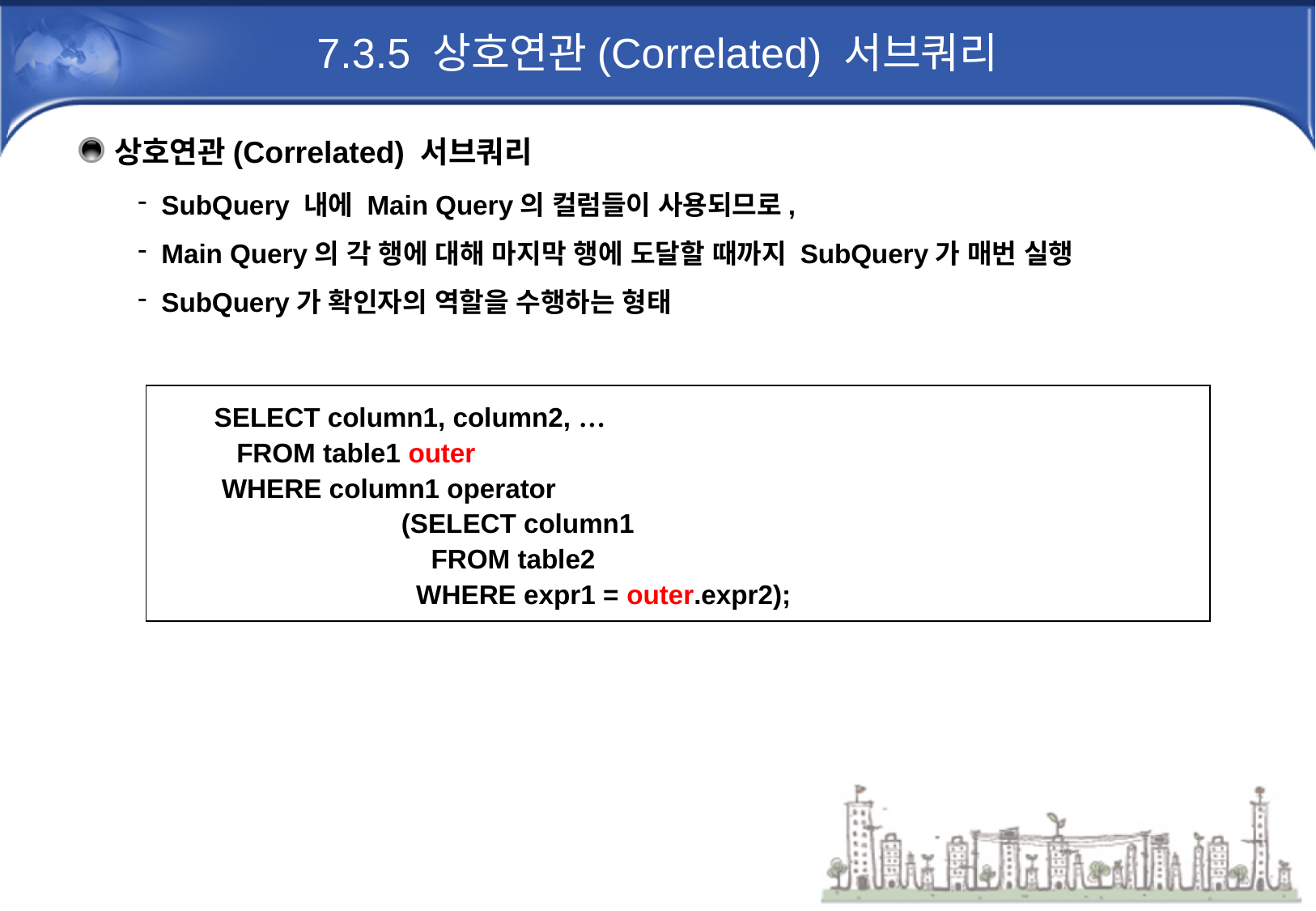

# 7.3.5 상호연관(Correlated) 서브쿼리
상호연관(Correlated) 서브쿼리
SubQuery 내에 Main Query의 컬럼들이 사용되므로,
Main Query의 각 행에 대해 마지막 행에 도달할 때까지 SubQuery가 매번 실행
SubQuery가 확인자의 역할을 수행하는 형태

SELECT column1, column2, …
   FROM table1 outer
 WHERE column1 operator
                         (SELECT column1
                             FROM table2
                           WHERE expr1 = outer.expr2);